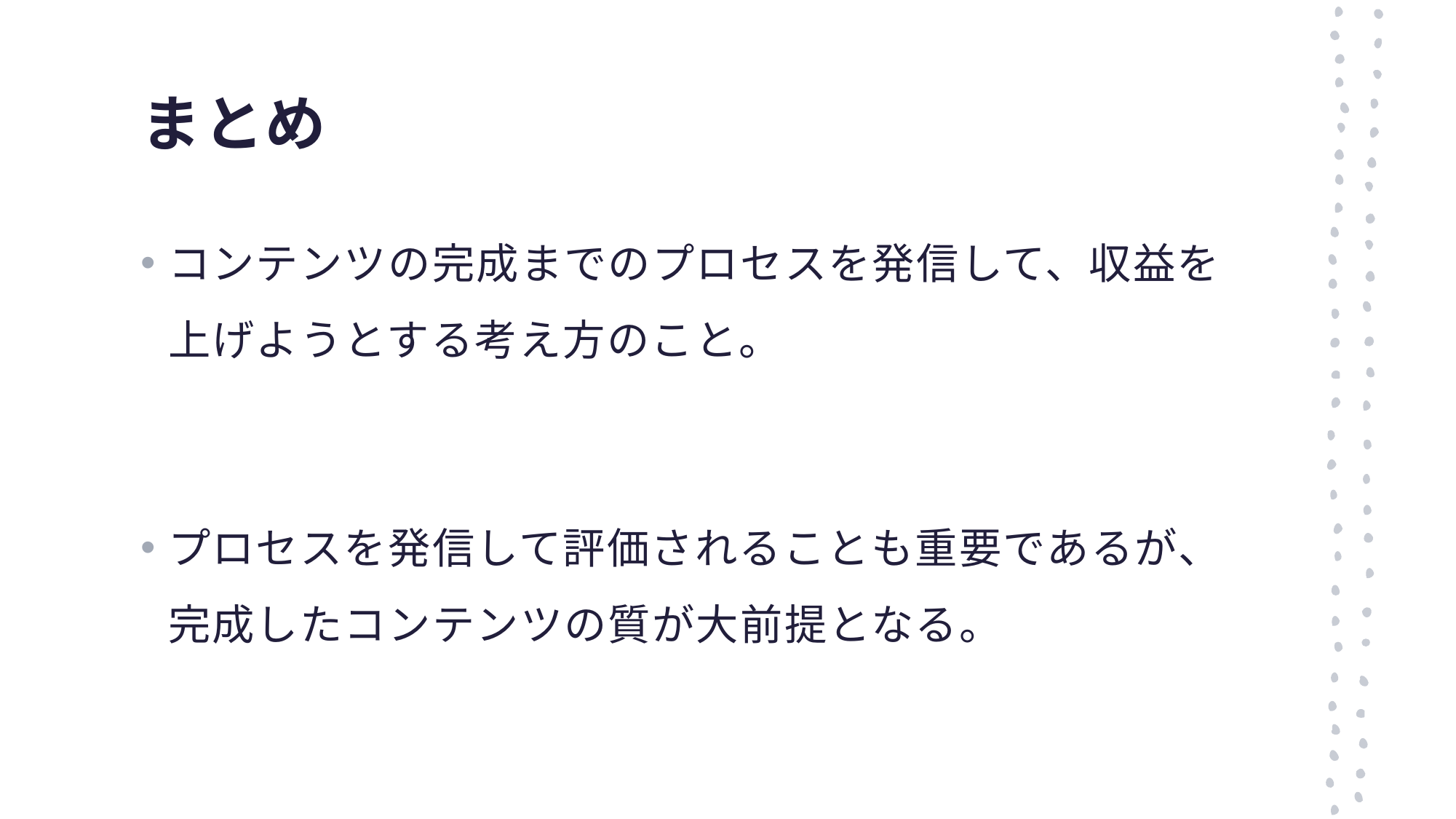

# まとめ
コンテンツの完成までのプロセスを発信して、収益を上げようとする考え方のこと。

プロセスを発信して評価されることも重要であるが、完成したコンテンツの質が大前提となる。